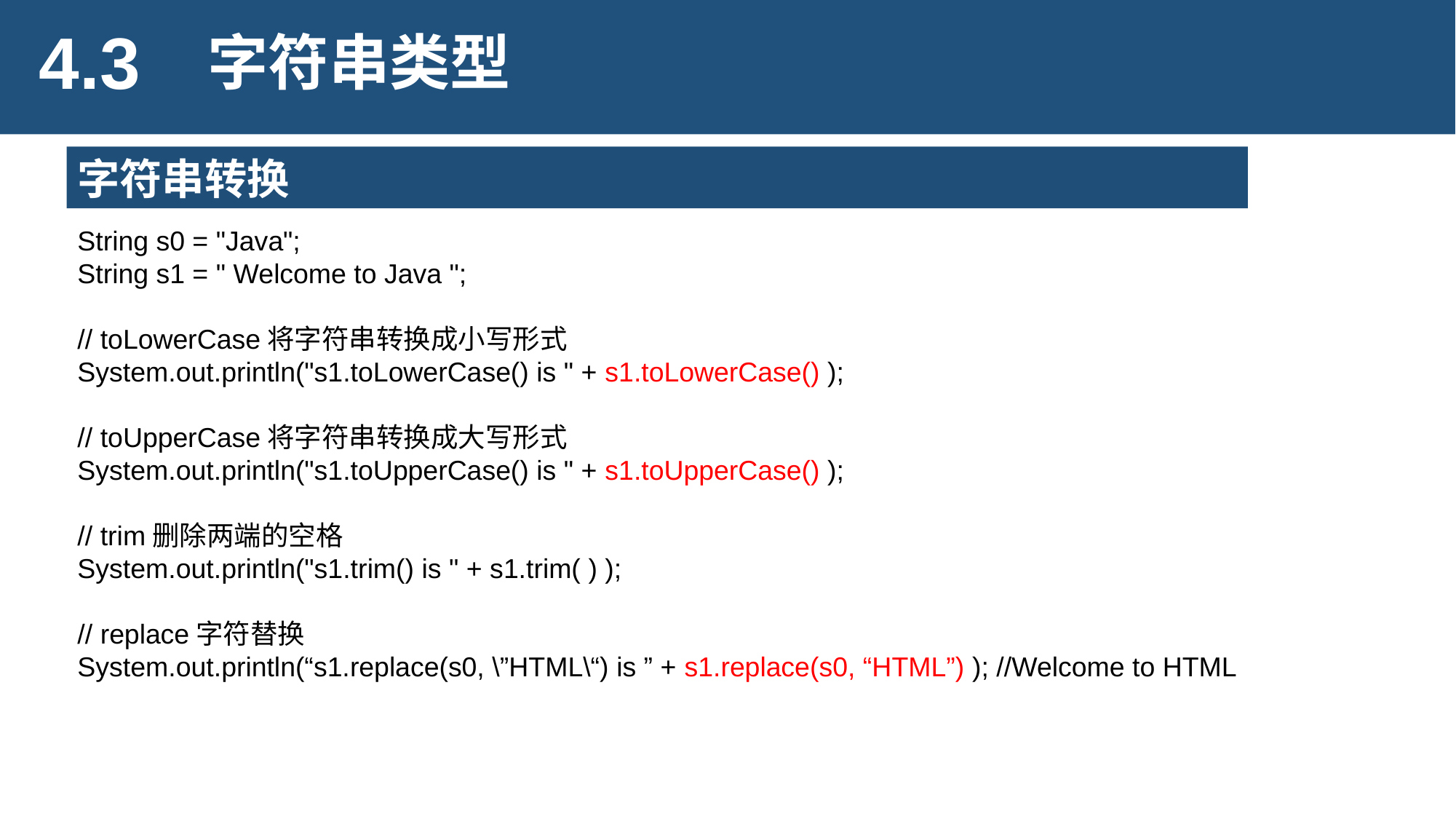

4.3
字符串类型
字符串转换
String s0 = "Java";
String s1 = " Welcome to Java ";

// toLowerCase将字符串转换成小写形式
System.out.println("s1.toLowerCase() is " + s1.toLowerCase() );

// toUpperCase将字符串转换成大写形式
System.out.println("s1.toUpperCase() is " + s1.toUpperCase() );

// trim删除两端的空格
System.out.println("s1.trim() is " + s1.trim( ) );

// replace字符替换
System.out.println(“s1.replace(s0, \”HTML\“) is ” + s1.replace(s0, “HTML”) ); //Welcome to HTML